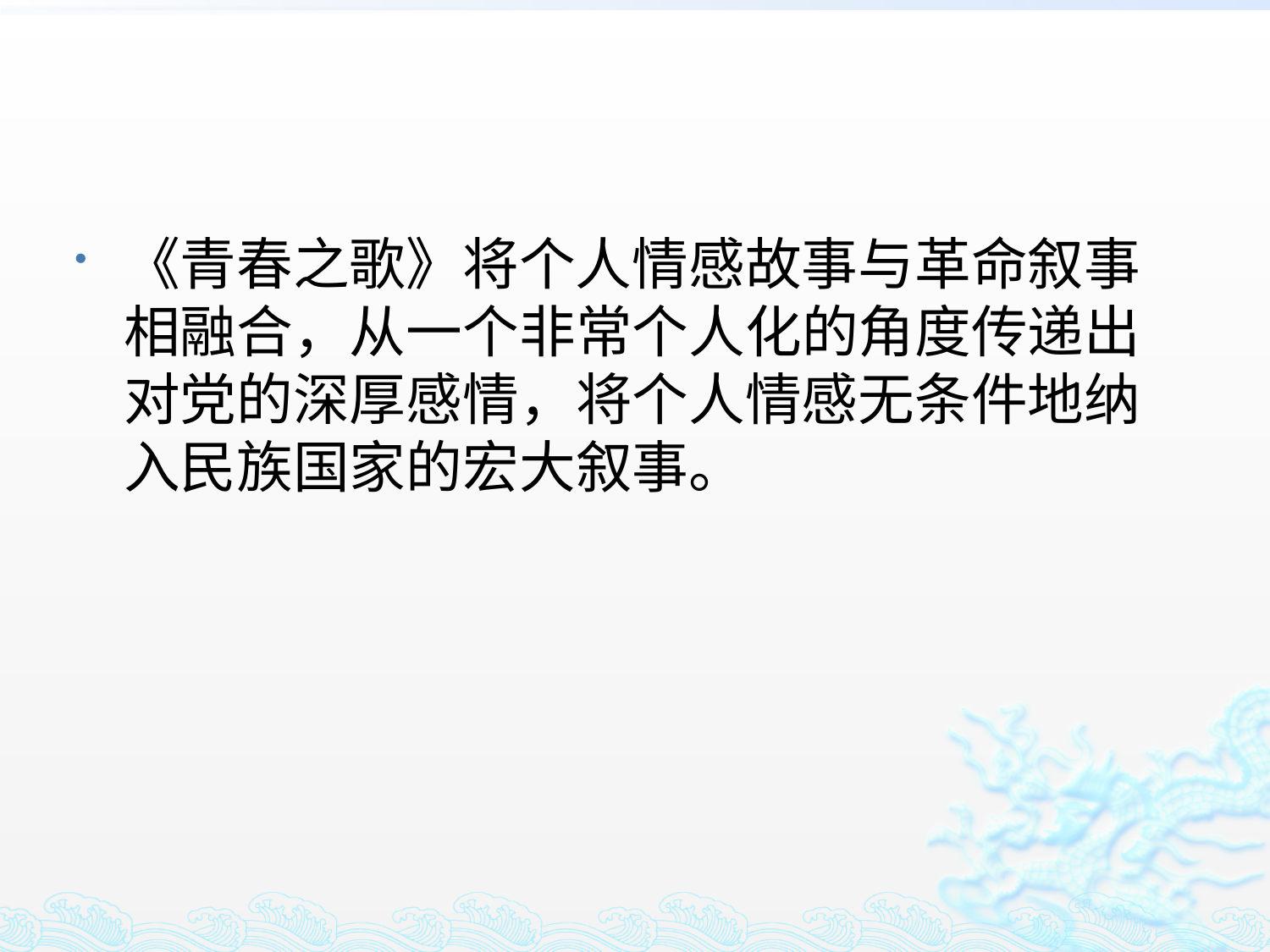

#
《青春之歌》将个人情感故事与革命叙事相融合，从一个非常个人化的角度传递出对党的深厚感情，将个人情感无条件地纳入民族国家的宏大叙事。